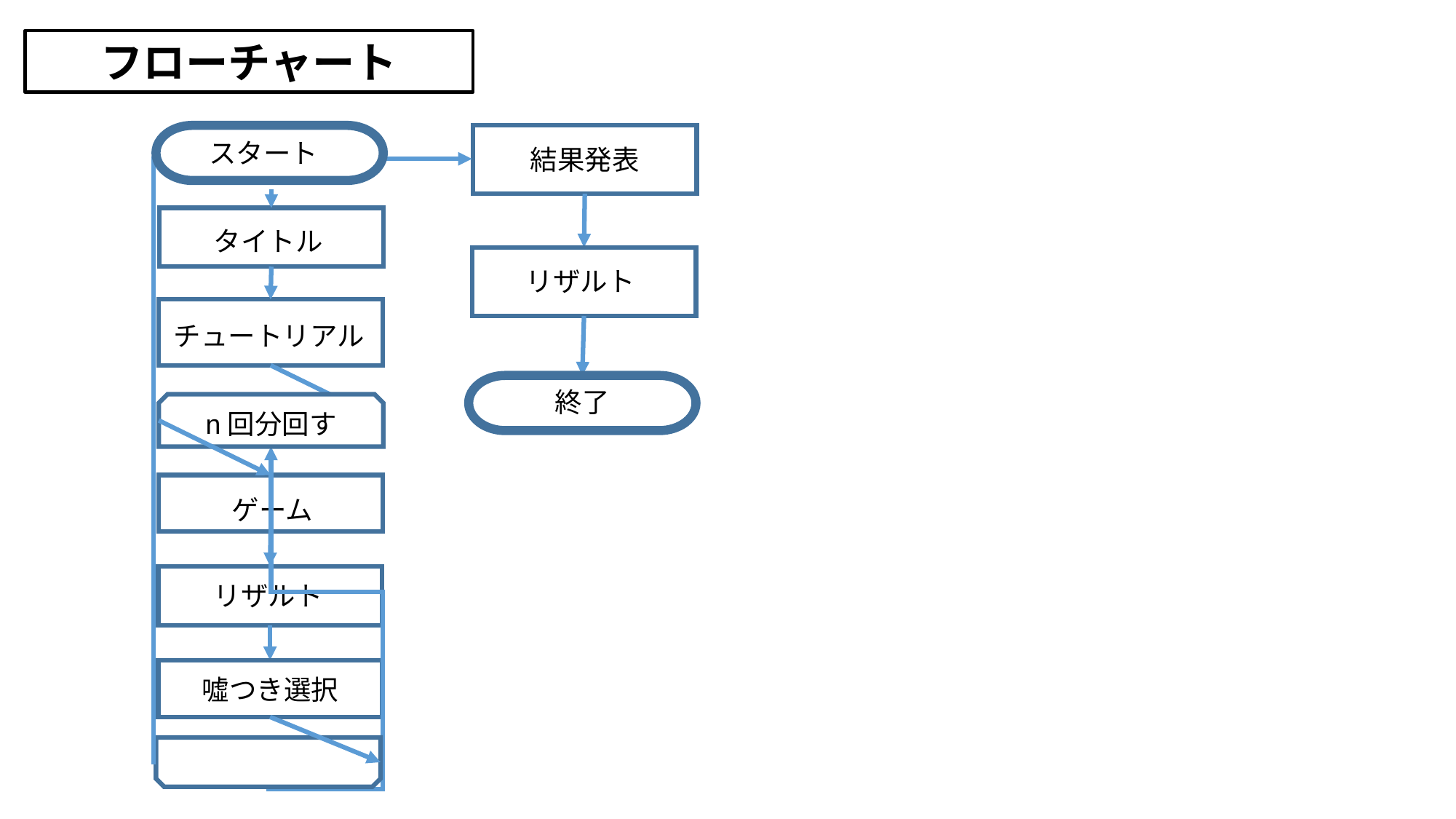

フローチャート

スタート
結果発表

タイトル

リザルト

チュートリアル

終了

n回分回す

ゲーム

リザルト

噓つき選択